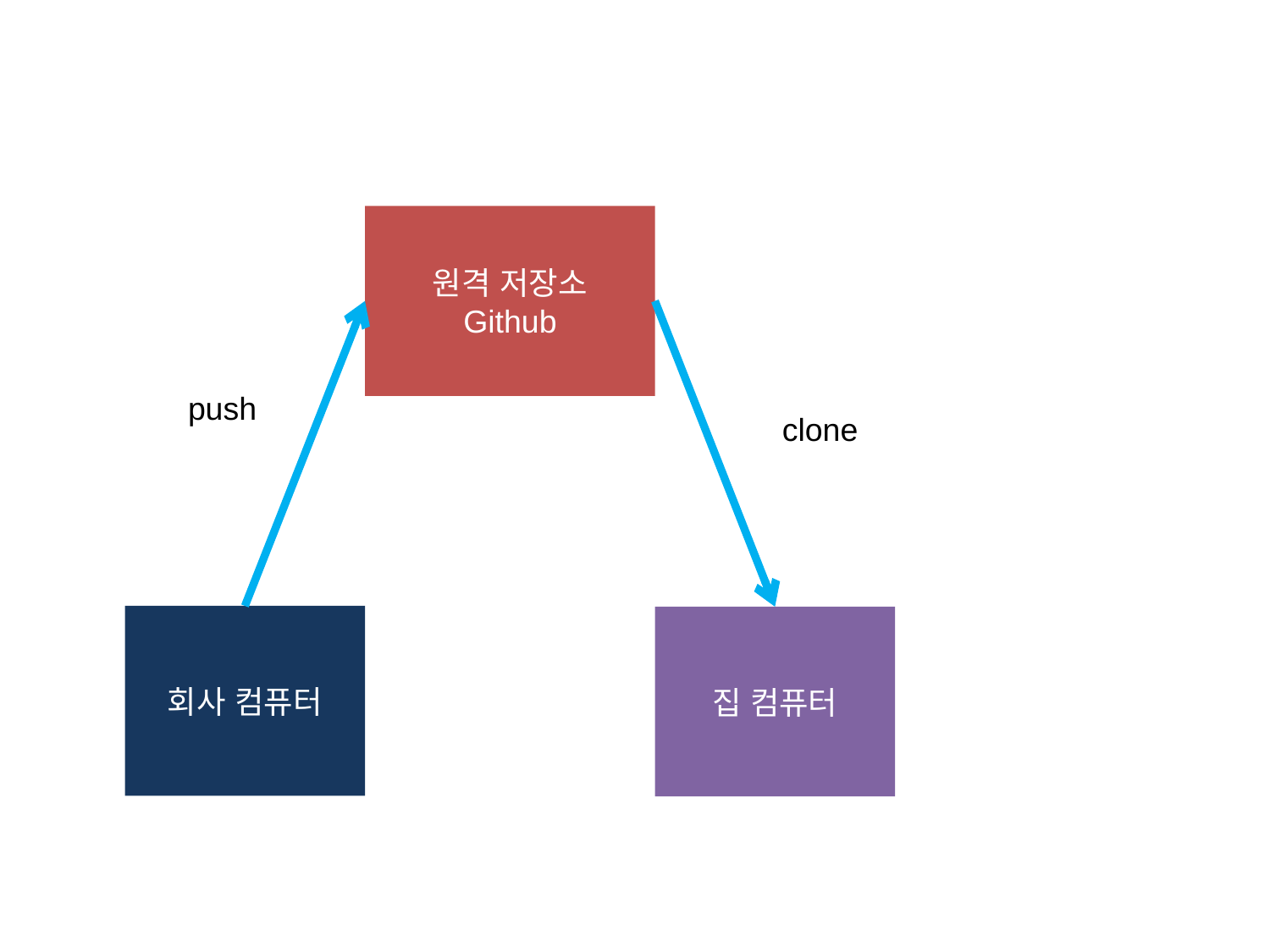

원격 저장소
Github
push
clone
회사 컴퓨터
집 컴퓨터